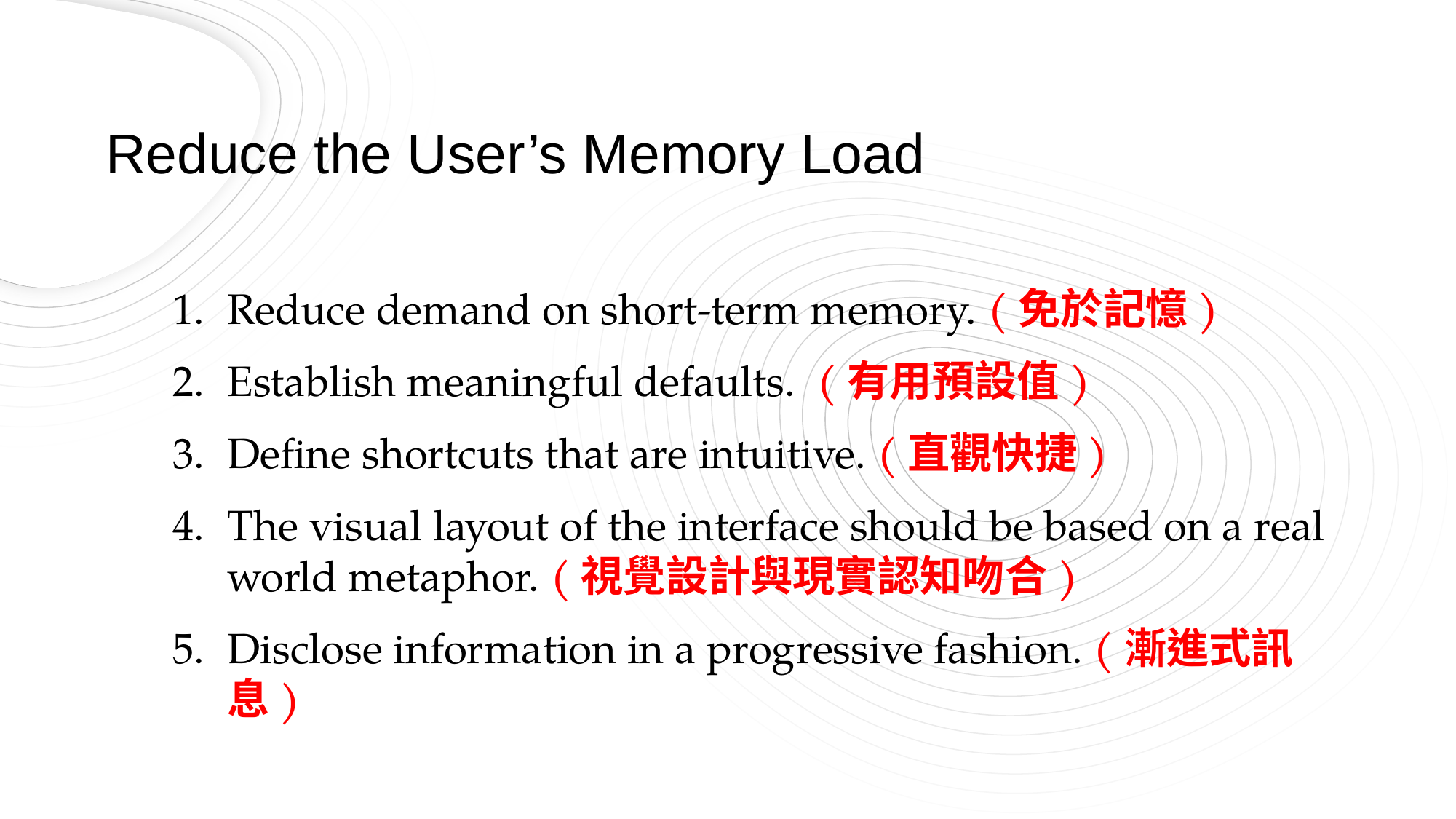

# Reduce the User’s Memory Load
Reduce demand on short-term memory. (免於記憶)
Establish meaningful defaults.  (有用預設值)
Define shortcuts that are intuitive. (直觀快捷)
The visual layout of the interface should be based on a real world metaphor. (視覺設計與現實認知吻合)
Disclose information in a progressive fashion. (漸進式訊息)